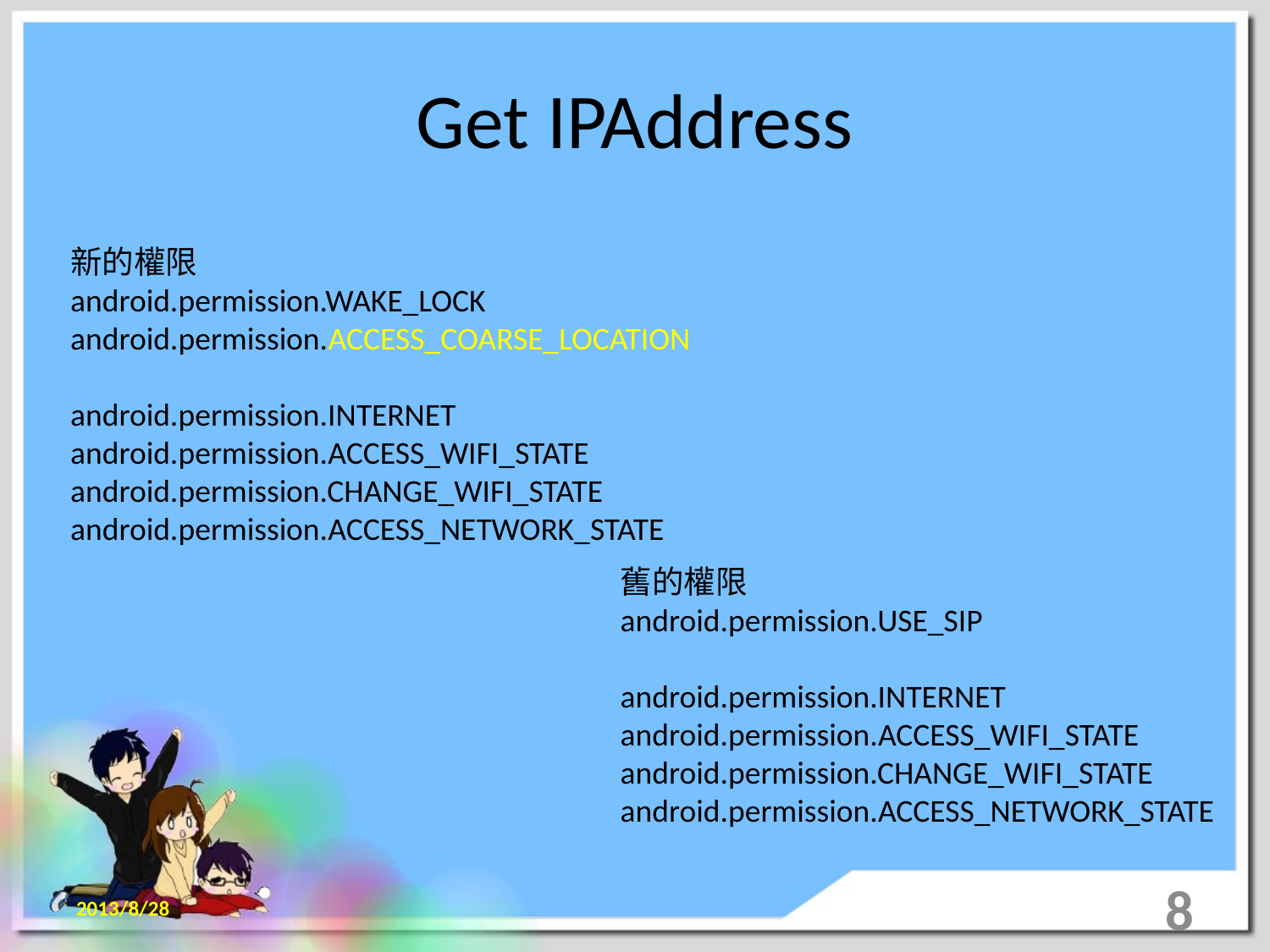

# Get IPAddress
新的權限
android.permission.WAKE_LOCK
android.permission.ACCESS_COARSE_LOCATION

android.permission.INTERNET
android.permission.ACCESS_WIFI_STATE
android.permission.CHANGE_WIFI_STATE
android.permission.ACCESS_NETWORK_STATE
舊的權限
android.permission.USE_SIP

android.permission.INTERNET
android.permission.ACCESS_WIFI_STATE
android.permission.CHANGE_WIFI_STATE
android.permission.ACCESS_NETWORK_STATE

2013/8/28
8